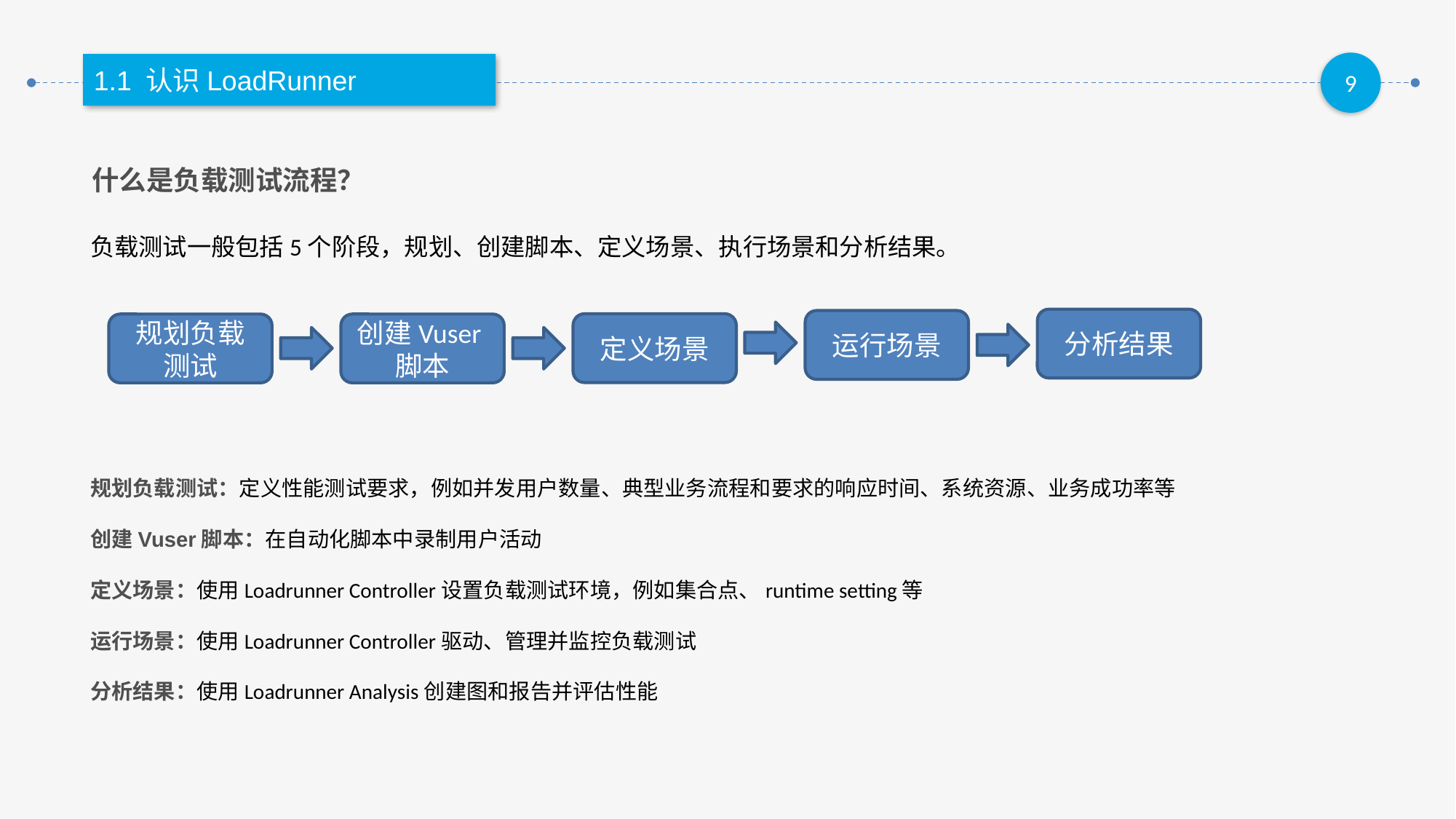

1.1 认识LoadRunner
什么是负载测试流程？
负载测试一般包括5个阶段，规划、创建脚本、定义场景、执行场景和分析结果。
分析结果
运行场景
定义场景
规划负载测试
创建Vuser脚本

规划负载测试：定义性能测试要求，例如并发用户数量、典型业务流程和要求的响应时间、系统资源、业务成功率等
创建Vuser脚本：在自动化脚本中录制用户活动
定义场景：使用Loadrunner Controller设置负载测试环境，例如集合点、runtime setting等
运行场景：使用Loadrunner Controller驱动、管理并监控负载测试
分析结果：使用Loadrunner Analysis创建图和报告并评估性能